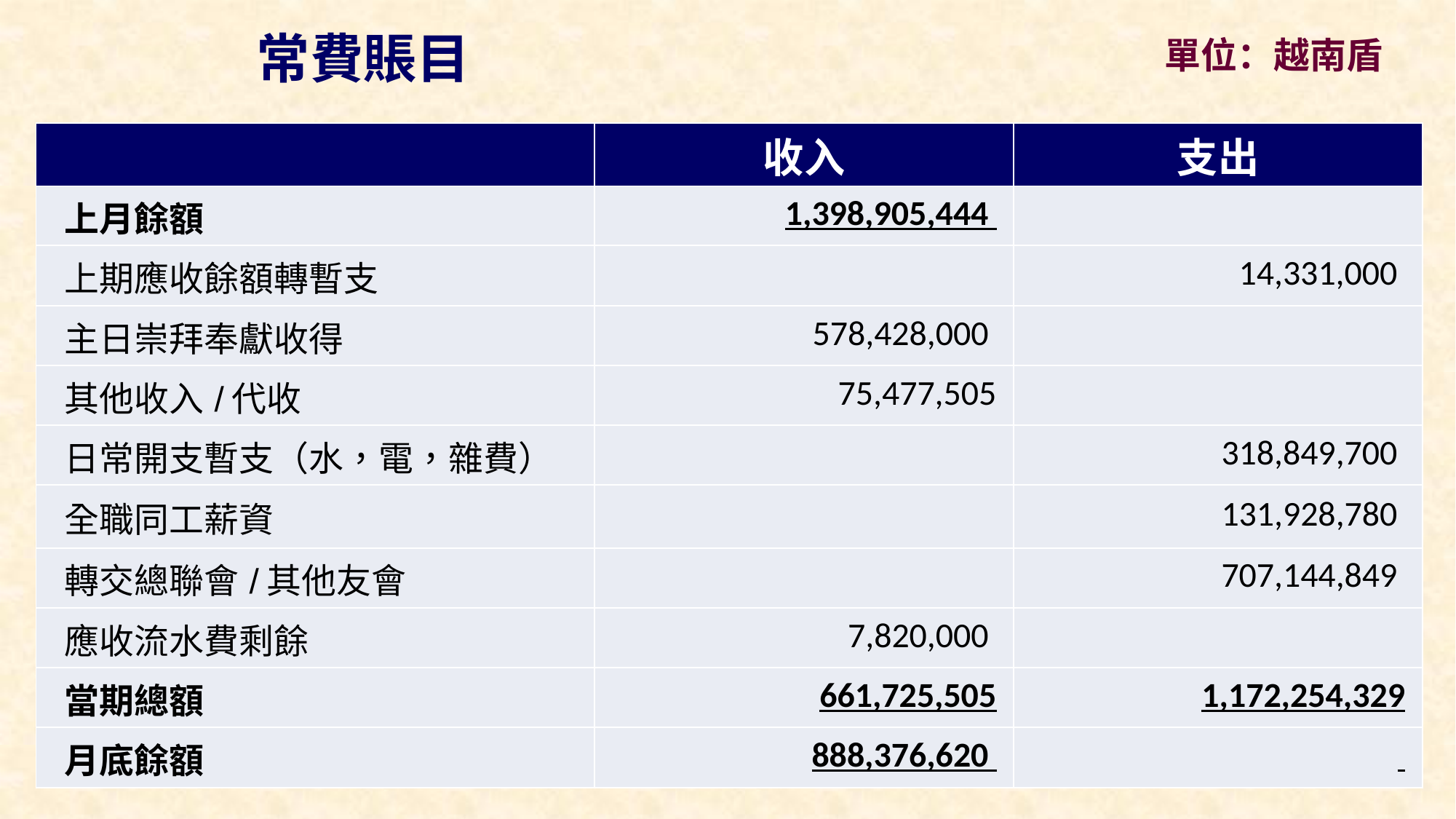

# 常費賬目
單位：越南盾
|  | 收入 | 支出 |
| --- | --- | --- |
| 上月餘額 | 1,398,905,444 |  |
| 上期應收餘額轉暫支 |  | 14,331,000 |
| 主日崇拜奉獻收得 | 578,428,000 |  |
| 其他收入/代收 | 75,477,505 |  |
| 日常開支暫支（水，電，雜費） |  | 318,849,700 |
| 全職同工薪資 |  | 131,928,780 |
| 轉交總聯會/其他友會 |  | 707,144,849 |
| 應收流水費剩餘 | 7,820,000 |  |
| 當期總額 | 661,725,505 | 1,172,254,329 |
| 月底餘額 | 888,376,620 |  |